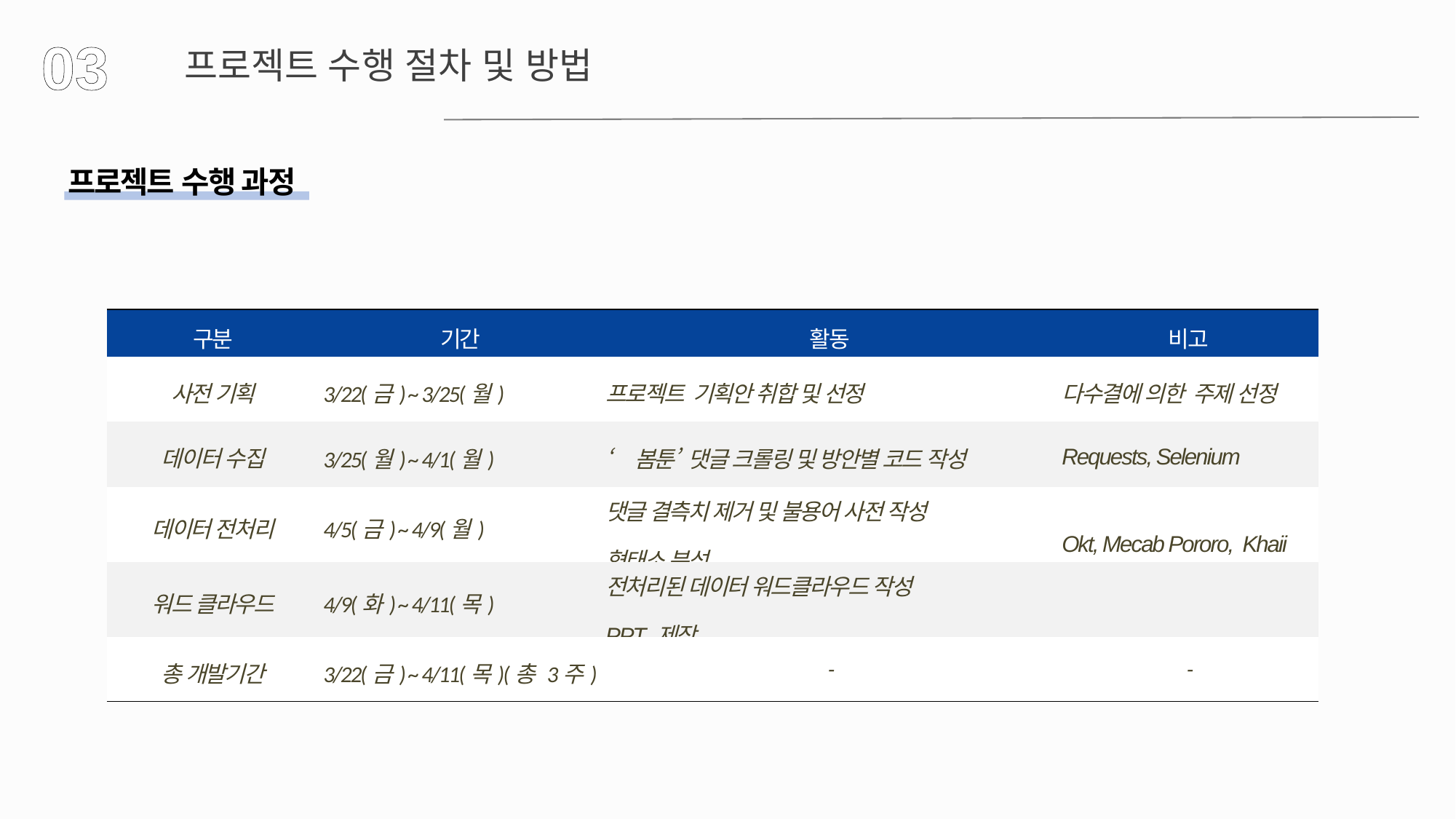

03
프로젝트 수행 절차 및 방법
프로젝트 수행 과정

| 구분 | 기간 | 활동 | 비고 |
| --- | --- | --- | --- |
| 사전 기획 | 3/22(금) ~ 3/25(월) | 프로젝트 기획안 취합 및 선정 | 다수결에 의한 주제 선정 |
| 데이터 수집 | 3/25(월) ~ 4/1(월) | ‘봄툰’ 댓글 크롤링 및 방안별 코드 작성 | Requests, Selenium |
| 데이터 전처리 | 4/5(금) ~ 4/9(월) | 댓글 결측치 제거 및 불용어 사전 작성 형태소 분석 | Okt, Mecab Pororo, Khaii |
| 워드 클라우드 | 4/9(화) ~ 4/11(목) | 전처리된 데이터 워드클라우드 작성 PPT 제작 |  |
| 총 개발기간 | 3/22(금) ~ 4/11(목)(총 3주) | - | - |